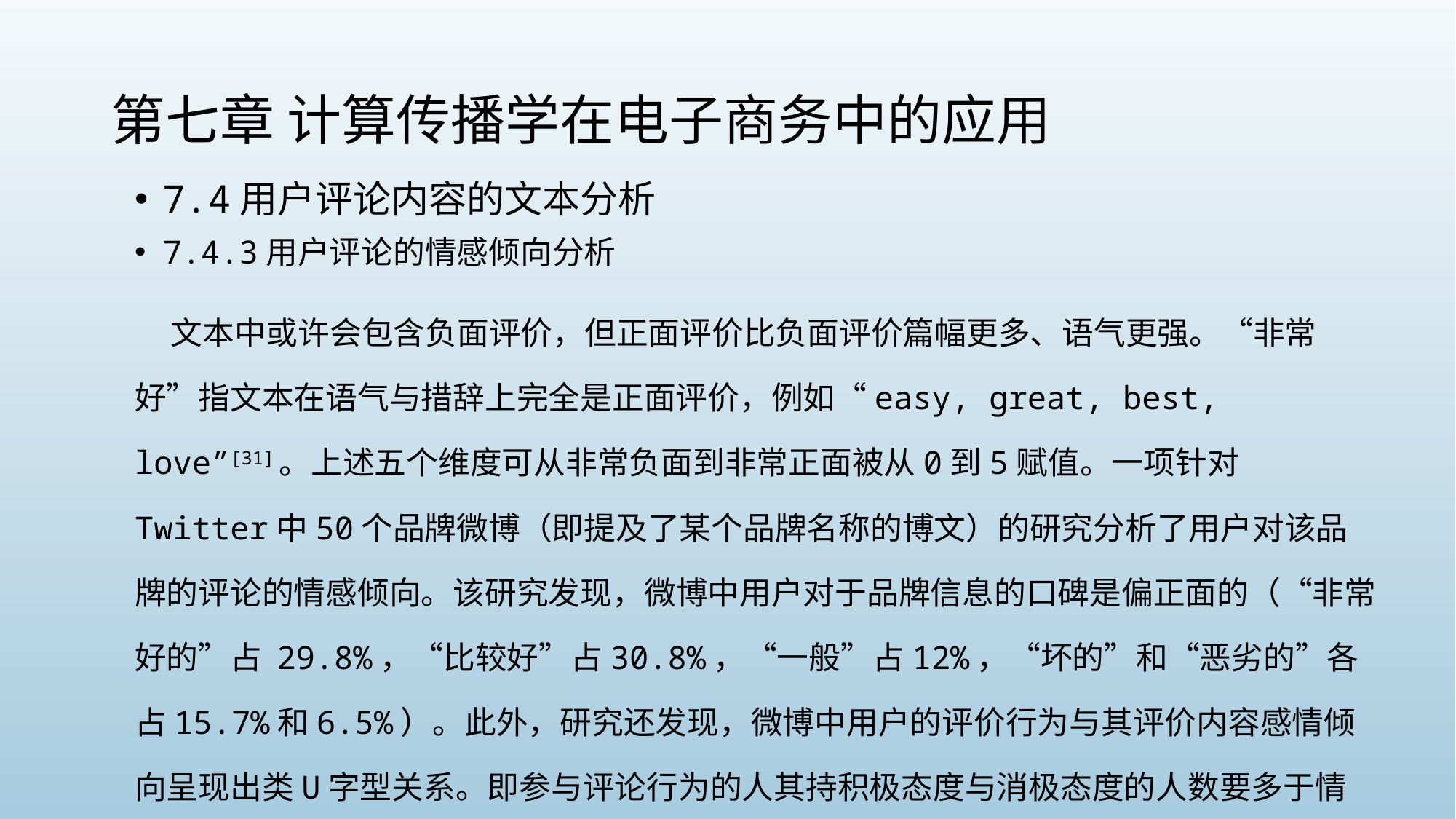

# 第七章 计算传播学在电子商务中的应用
7.4用户评论内容的文本分析
7.4.3用户评论的情感倾向分析
    文本中或许会包含负面评价，但正面评价比负面评价篇幅更多、语气更强。“非常好”指文本在语气与措辞上完全是正面评价，例如“easy, great, best, love”[31]。上述五个维度可从非常负面到非常正面被从0到5赋值。一项针对Twitter中50个品牌微博（即提及了某个品牌名称的博文）的研究分析了用户对该品牌的评论的情感倾向。该研究发现，微博中用户对于品牌信息的口碑是偏正面的（“非常好的”占 29.8%，“比较好”占30.8%，“一般”占12%，“坏的”和“恶劣的”各占15.7%和6.5%）。此外，研究还发现，微博中用户的评价行为与其评价内容感情倾向呈现出类U字型关系。即参与评论行为的人其持积极态度与消极态度的人数要多于情感倾向为“一般的”的人[34]，这与上文提到的用户评分J形分布结论相一致。